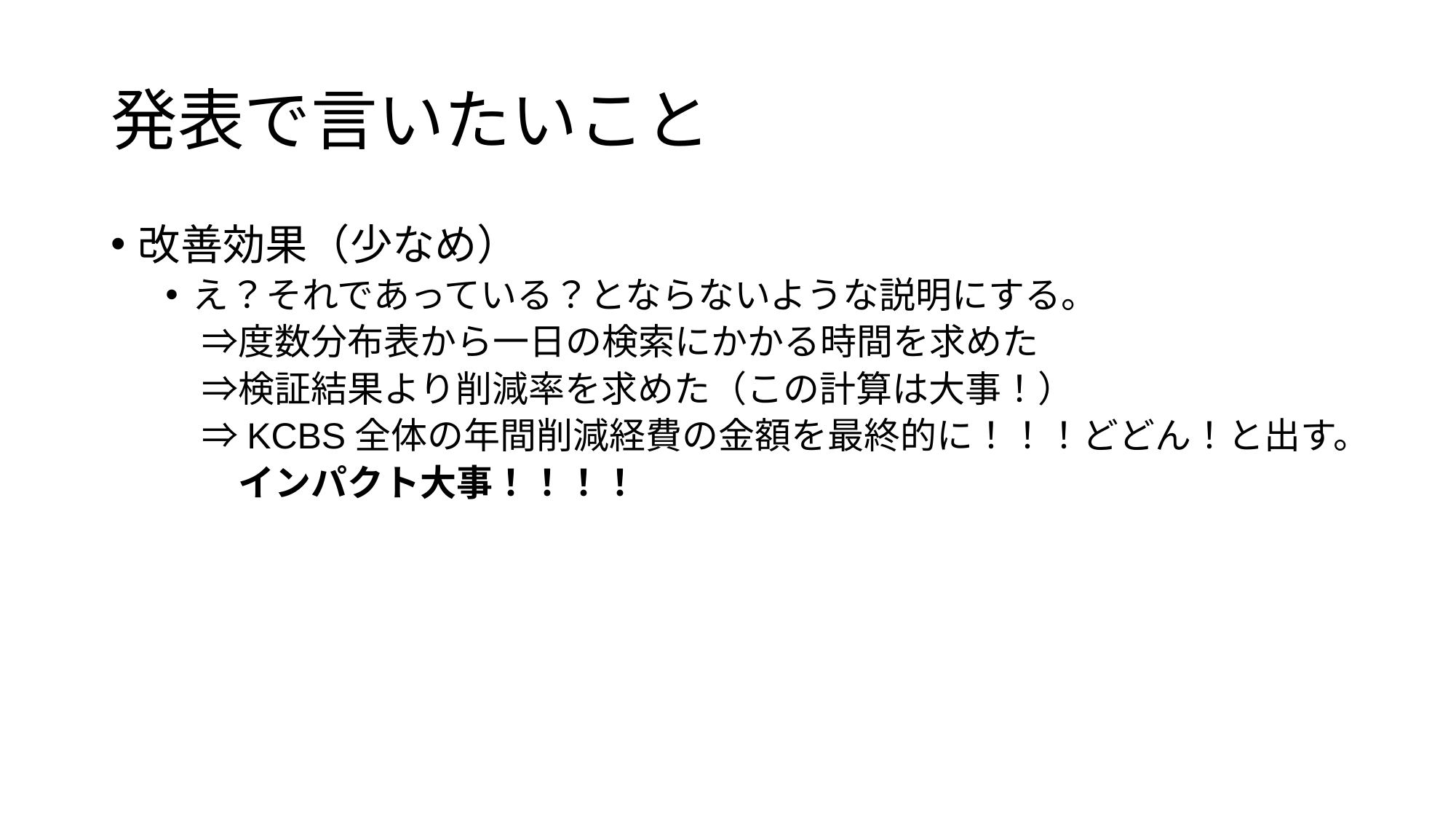

# 発表で言いたいこと
改善効果（少なめ）
え？それであっている？とならないような説明にする。
　⇒度数分布表から一日の検索にかかる時間を求めた
　⇒検証結果より削減率を求めた（この計算は大事！）
　⇒KCBS全体の年間削減経費の金額を最終的に！！！どどん！と出す。
　　インパクト大事！！！！